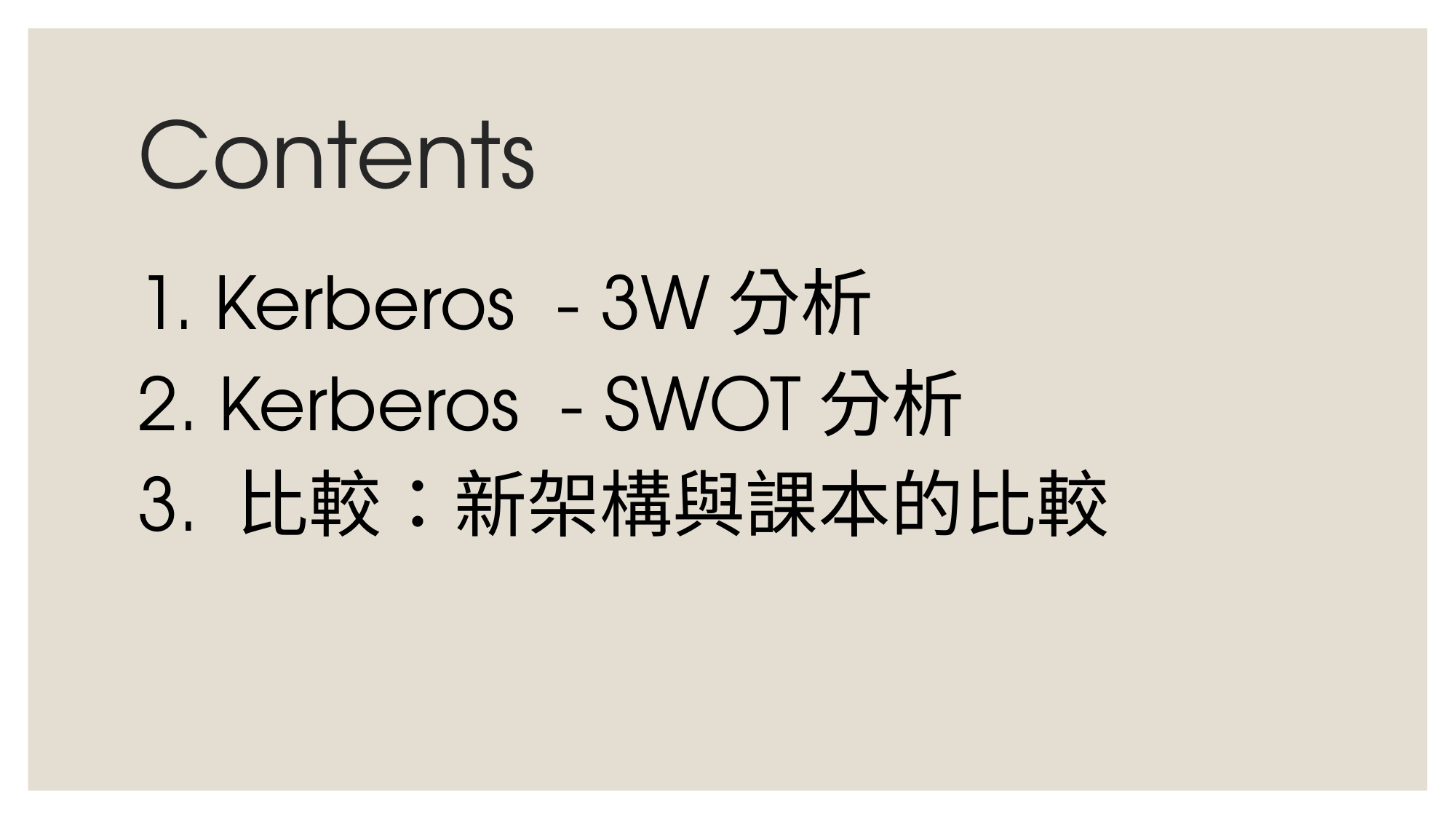

# Contents
1. Kerberos  - 3W分析
2. Kerberos  - SWOT分析
3. 比較：新架構與課本的比較